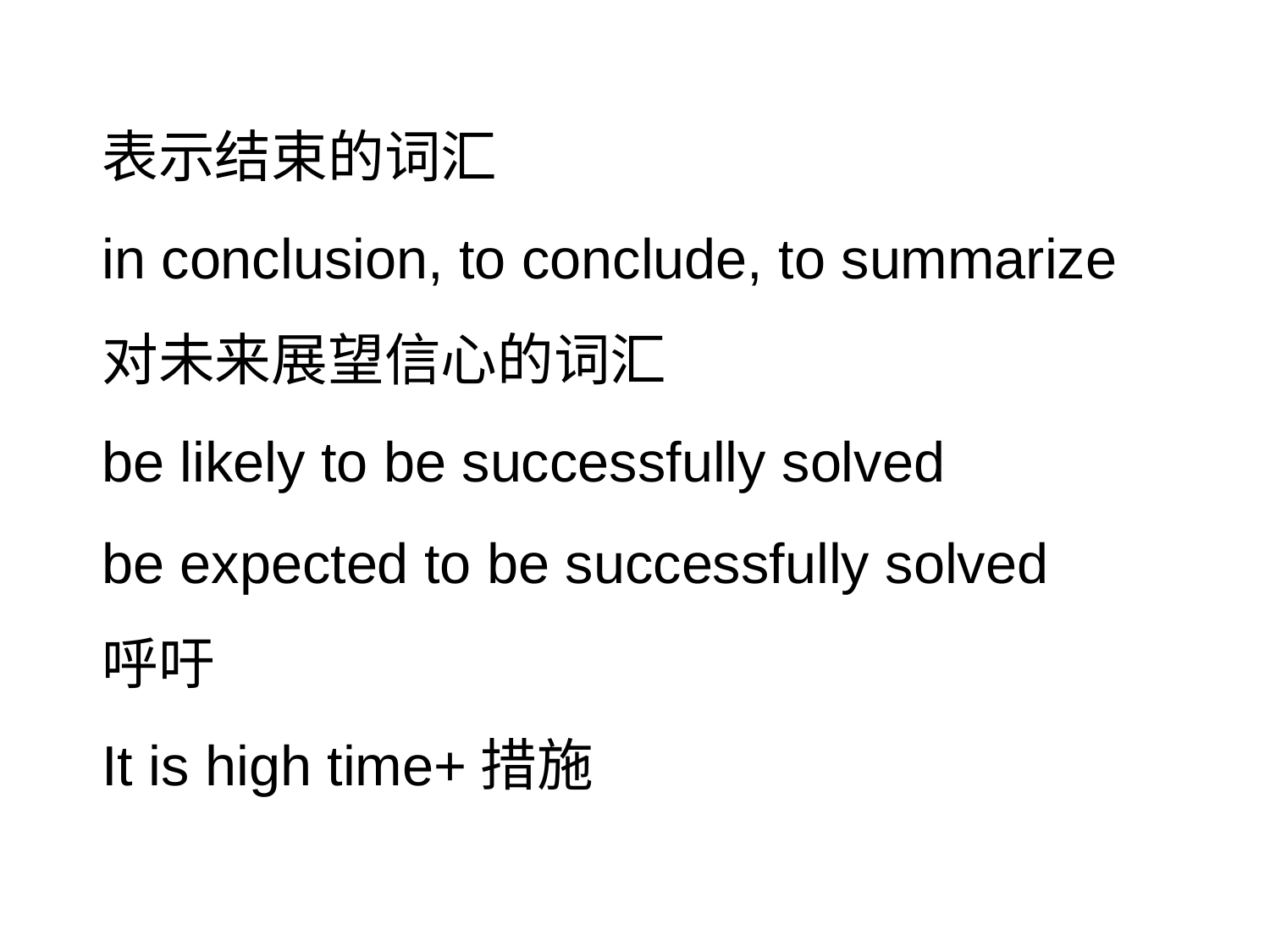

表示结束的词汇
in conclusion, to conclude, to summarize
对未来展望信心的词汇
be likely to be successfully solved
be expected to be successfully solved
呼吁
It is high time+措施

#